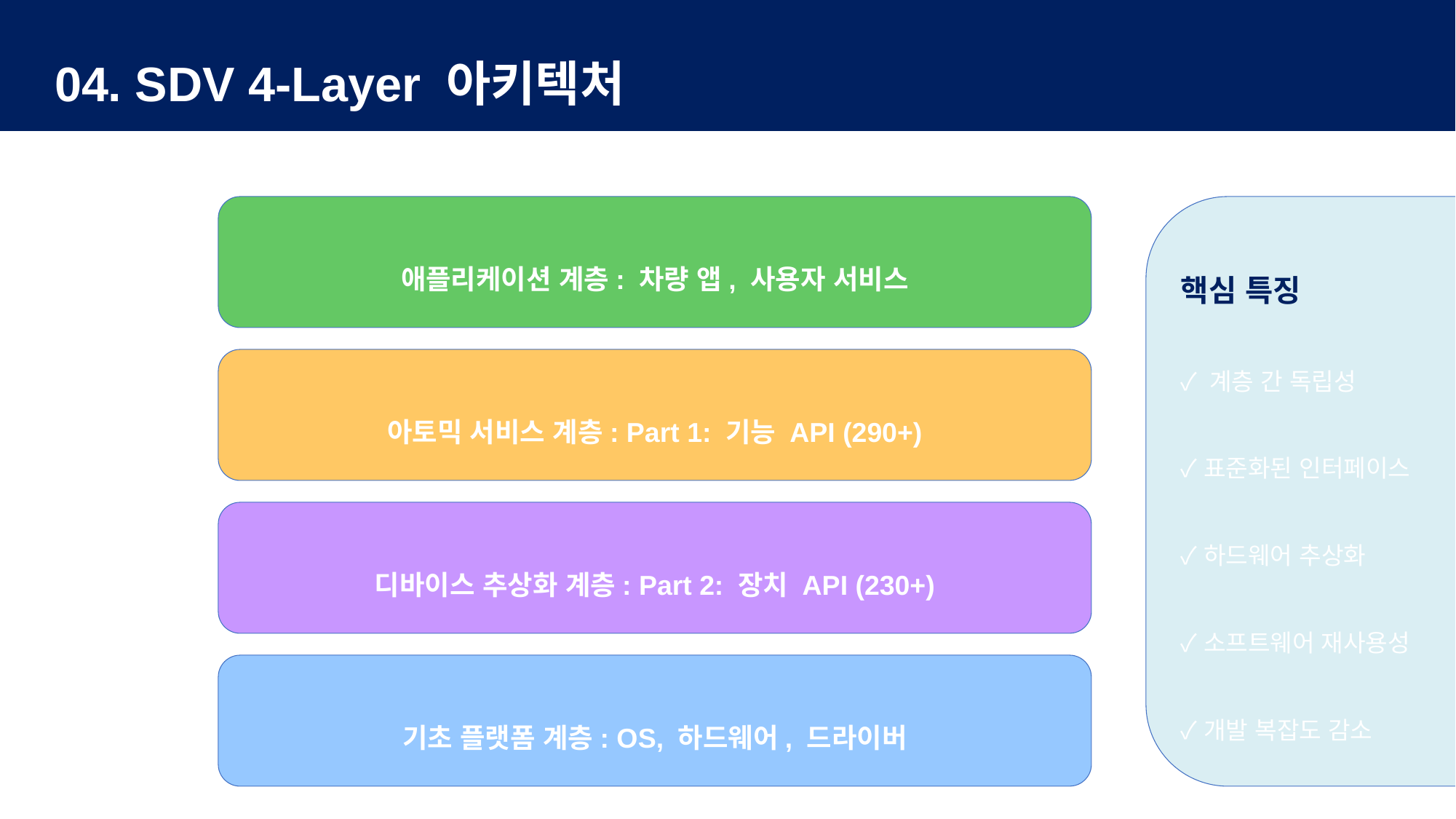

04. SDV 4-Layer 아키텍처
#

애플리케이션 계층: 차량 앱, 사용자 서비스

핵심 특징
✓ 계층 간 독립성
✓ 표준화된 인터페이스
✓ 하드웨어 추상화
✓ 소프트웨어 재사용성
✓ 개발 복잡도 감소

⬇

아토믹 서비스 계층: Part 1: 기능 API (290+)

⬇

디바이스 추상화 계층: Part 2: 장치 API (230+)

⬇

기초 플랫폼 계층: OS, 하드웨어, 드라이버